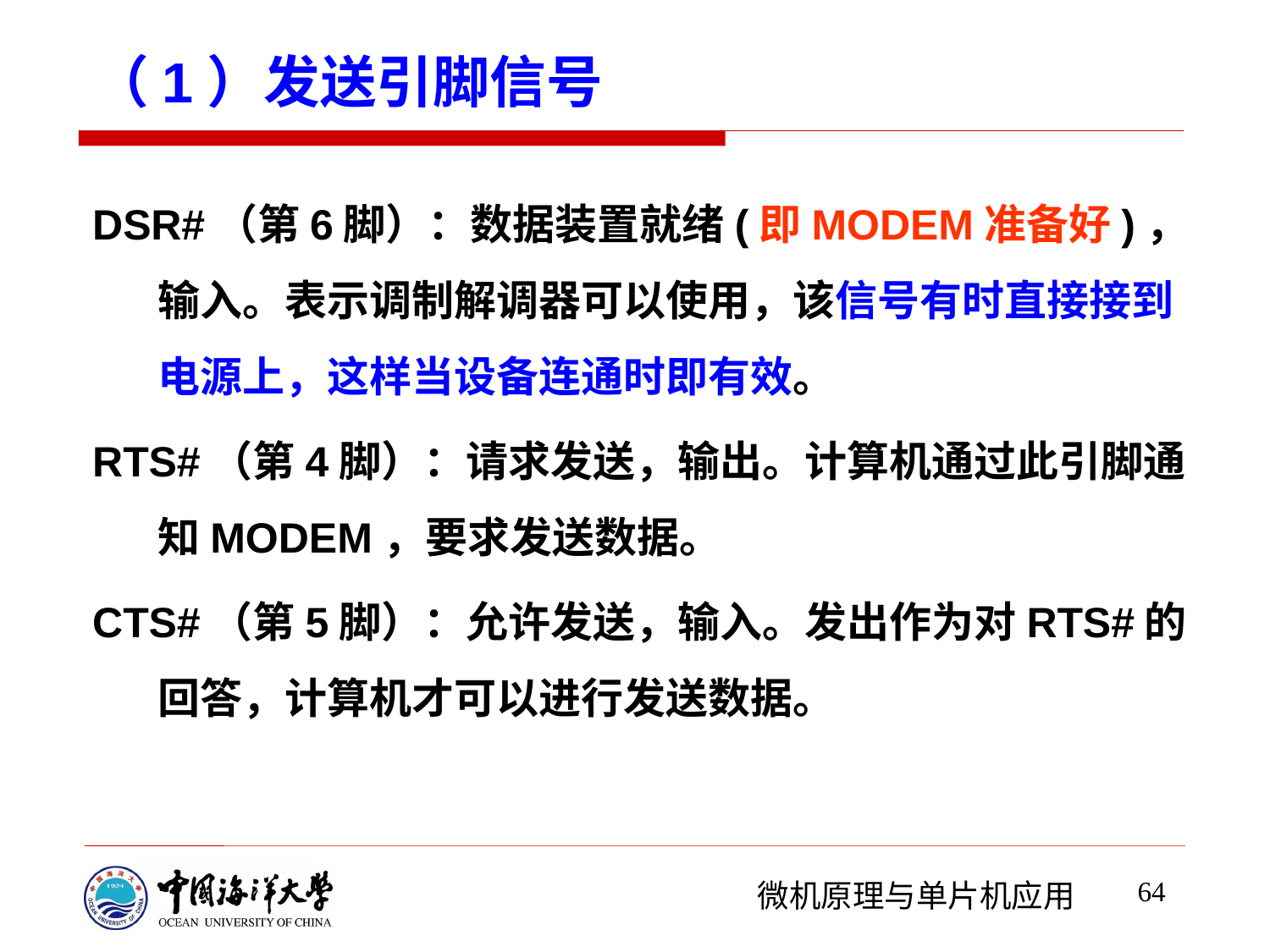

# （1）发送引脚信号
DSR#（第6脚）：数据装置就绪(即MODEM准备好)，输入。表示调制解调器可以使用，该信号有时直接接到电源上，这样当设备连通时即有效。
RTS#（第4脚）：请求发送，输出。计算机通过此引脚通知MODEM，要求发送数据。
CTS#（第5脚）：允许发送，输入。发出作为对RTS#的回答，计算机才可以进行发送数据。

64